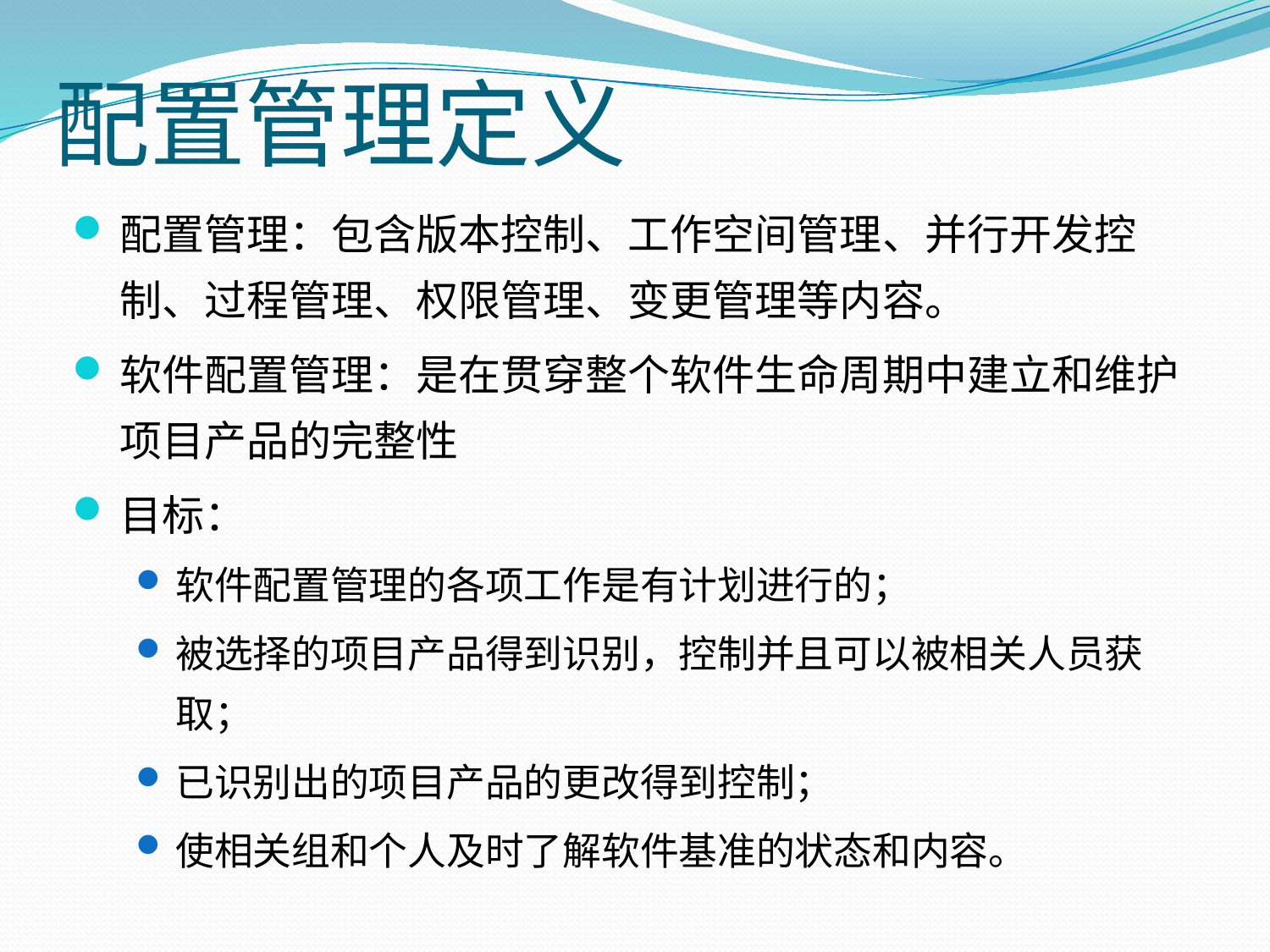

配置管理定义
配置管理：包含版本控制、工作空间管理、并行开发控制、过程管理、权限管理、变更管理等内容。
软件配置管理：是在贯穿整个软件生命周期中建立和维护项目产品的完整性
目标：
软件配置管理的各项工作是有计划进行的；
被选择的项目产品得到识别，控制并且可以被相关人员获取；
已识别出的项目产品的更改得到控制；
使相关组和个人及时了解软件基准的状态和内容。